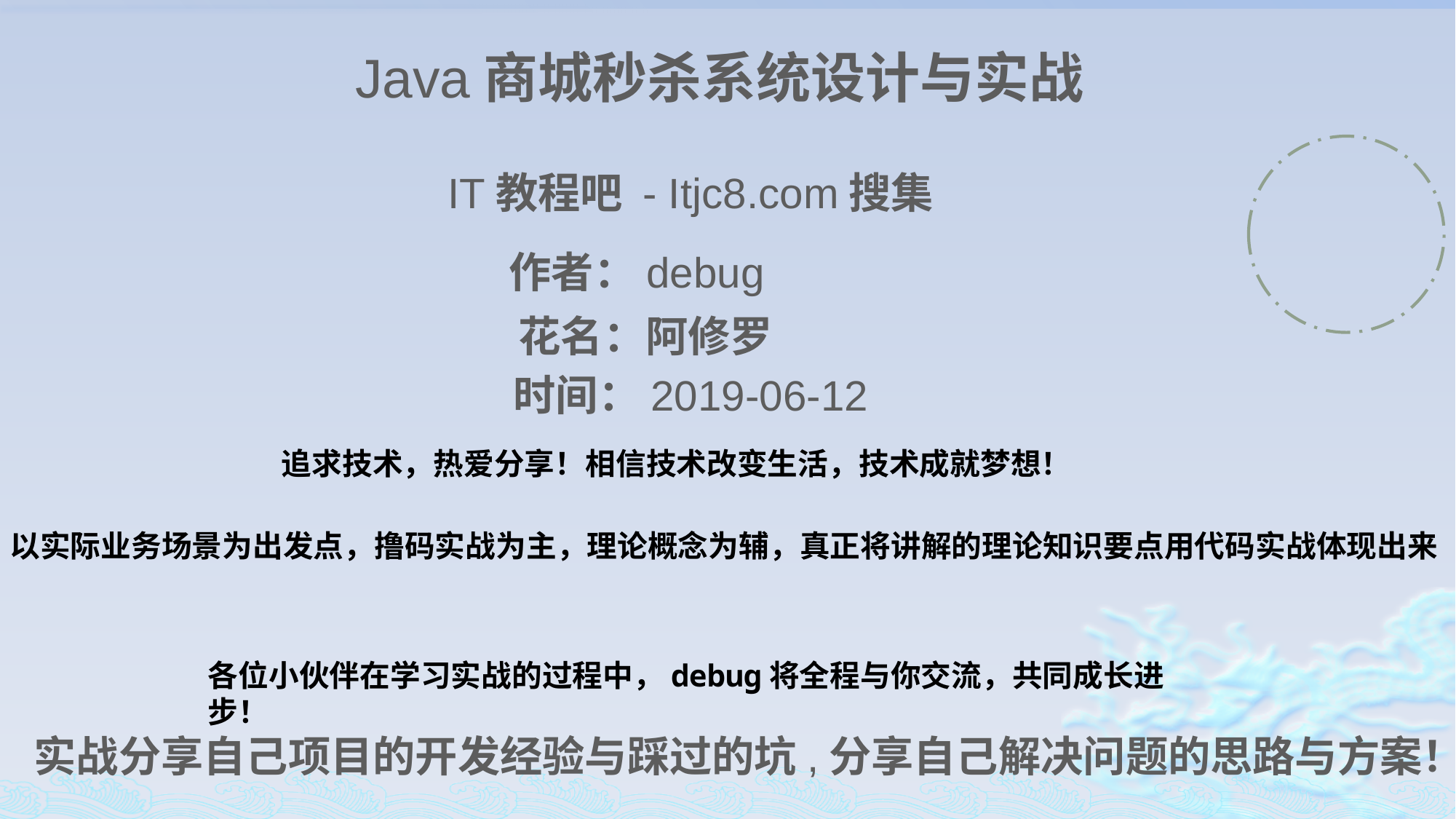

Java商城秒杀系统设计与实战

IT教程吧 - Itjc8.com搜集
作者：debug
花名：阿修罗
时间：2019-06-12
追求技术，热爱分享！相信技术改变生活，技术成就梦想！
以实际业务场景为出发点，撸码实战为主，理论概念为辅，真正将讲解的理论知识要点用代码实战体现出来
各位小伙伴在学习实战的过程中，debug将全程与你交流，共同成长进步！
实战分享自己项目的开发经验与踩过的坑,分享自己解决问题的思路与方案！